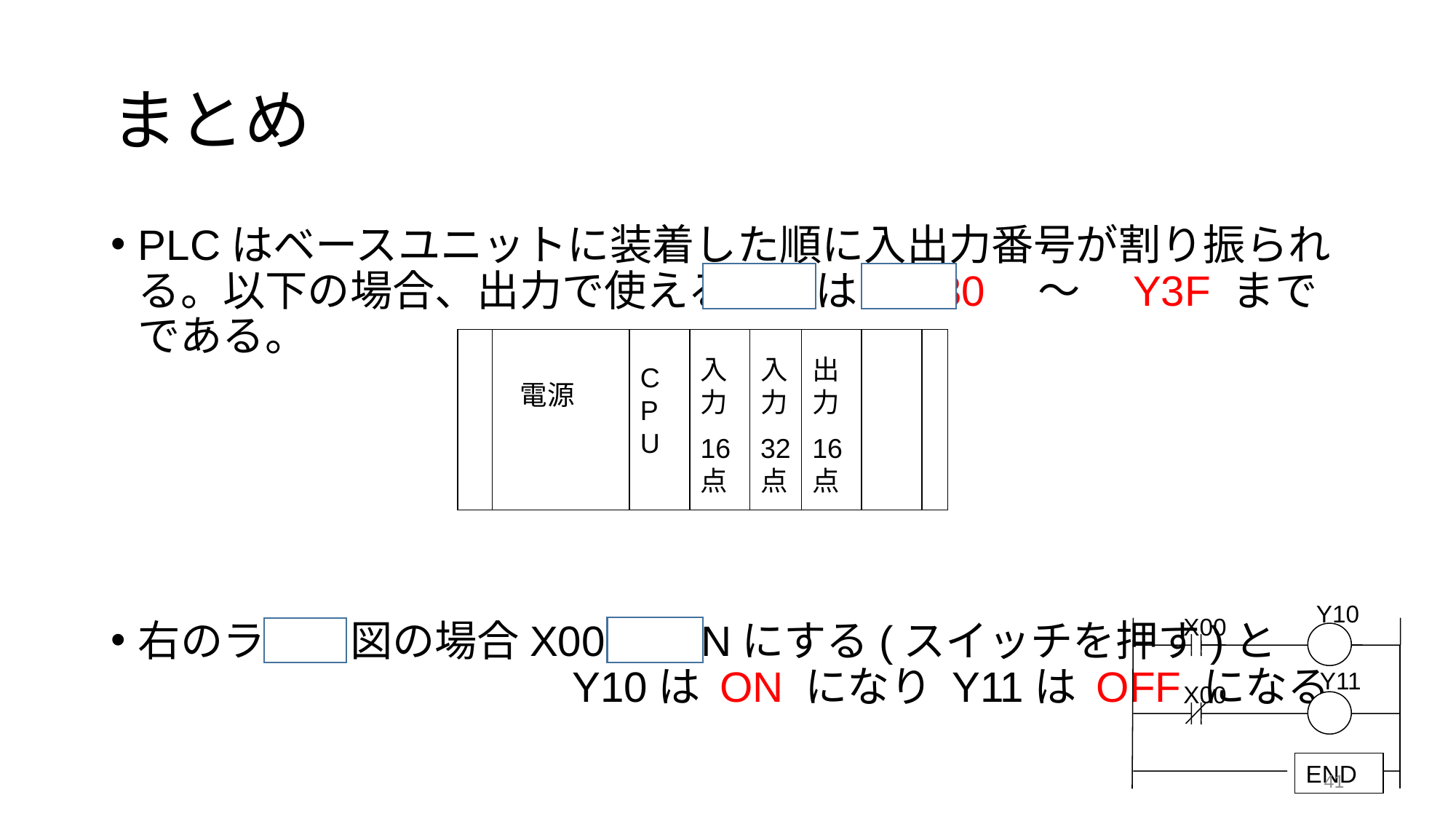

# まとめ
PLCはベースユニットに装着した順に入出力番号が割り振られる。以下の場合、出力で使える番号は　Y30　～　Y3F までである。

右のラダー図の場合X00をONにする(スイッチを押す)と　　　　　　　　　　　Y10は ON になり Y11は OFF になる

入力
16点
入力
32点
出力
16点
CPU
電源
Y10
X00

Y11
X00

END

41